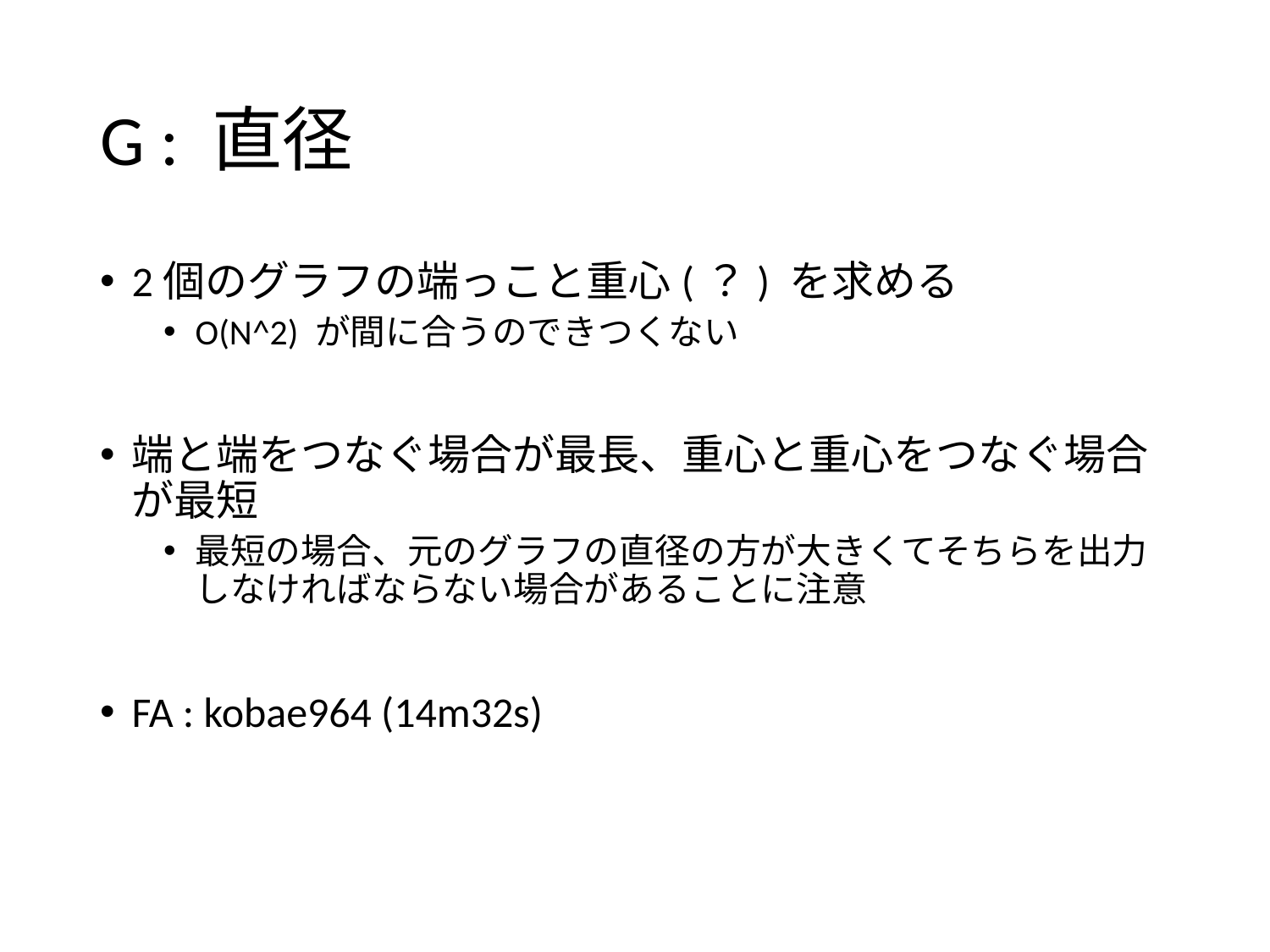

# G : 直径
2個のグラフの端っこと重心(？) を求める
O(N^2) が間に合うのできつくない

端と端をつなぐ場合が最長、重心と重心をつなぐ場合が最短
最短の場合、元のグラフの直径の方が大きくてそちらを出力しなければならない場合があることに注意

FA : kobae964 (14m32s)